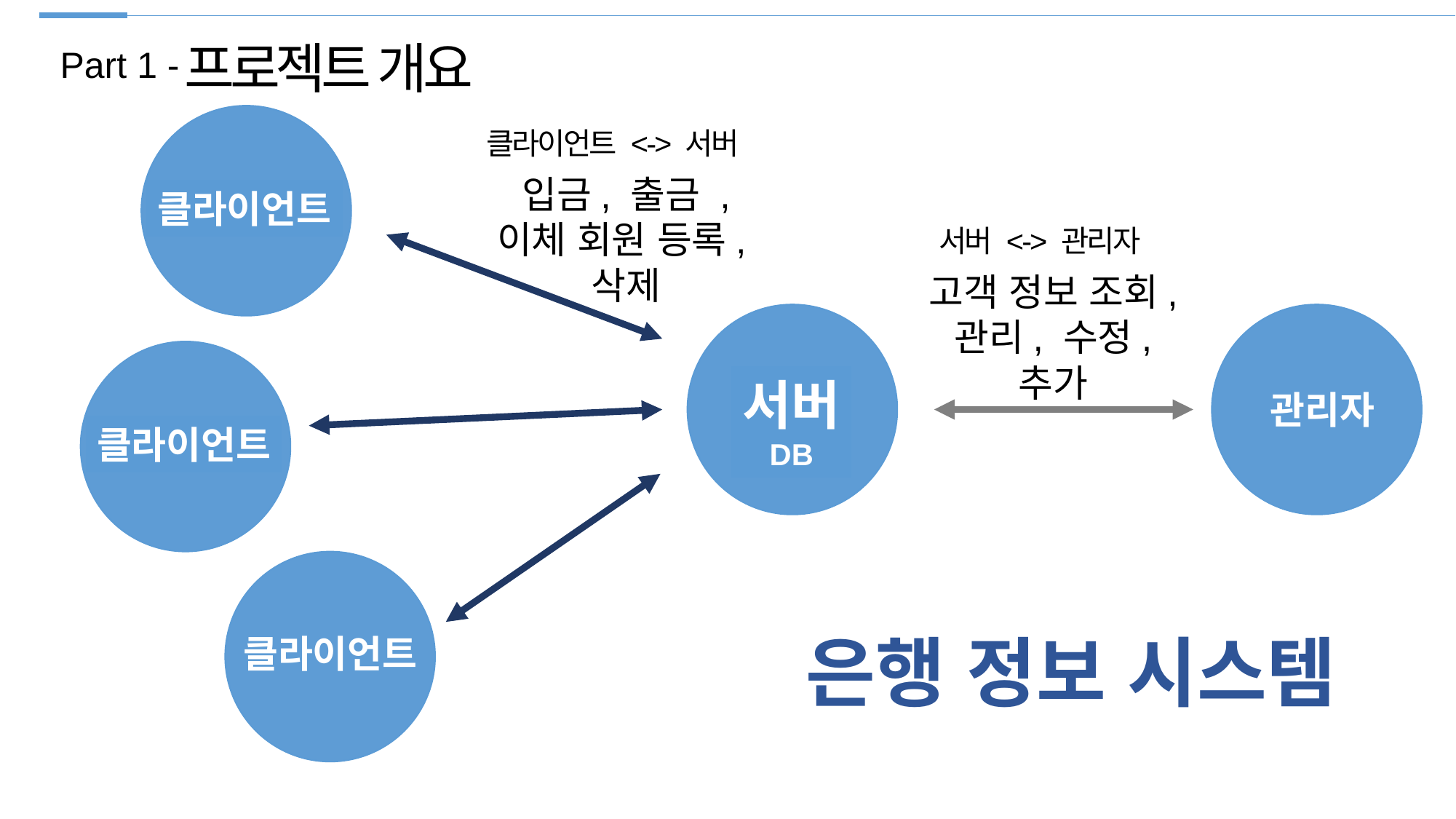

프로젝트 개요
Part 1 -

클라이언트

클라이언트 <-> 서버
입금, 출금 , 이체 회원 등록,삭제
서버 <-> 관리자
고객 정보 조회, 관리, 수정, 추가

서버
DB

클라이언트
관리자

은행 정보 시스템
클라이언트